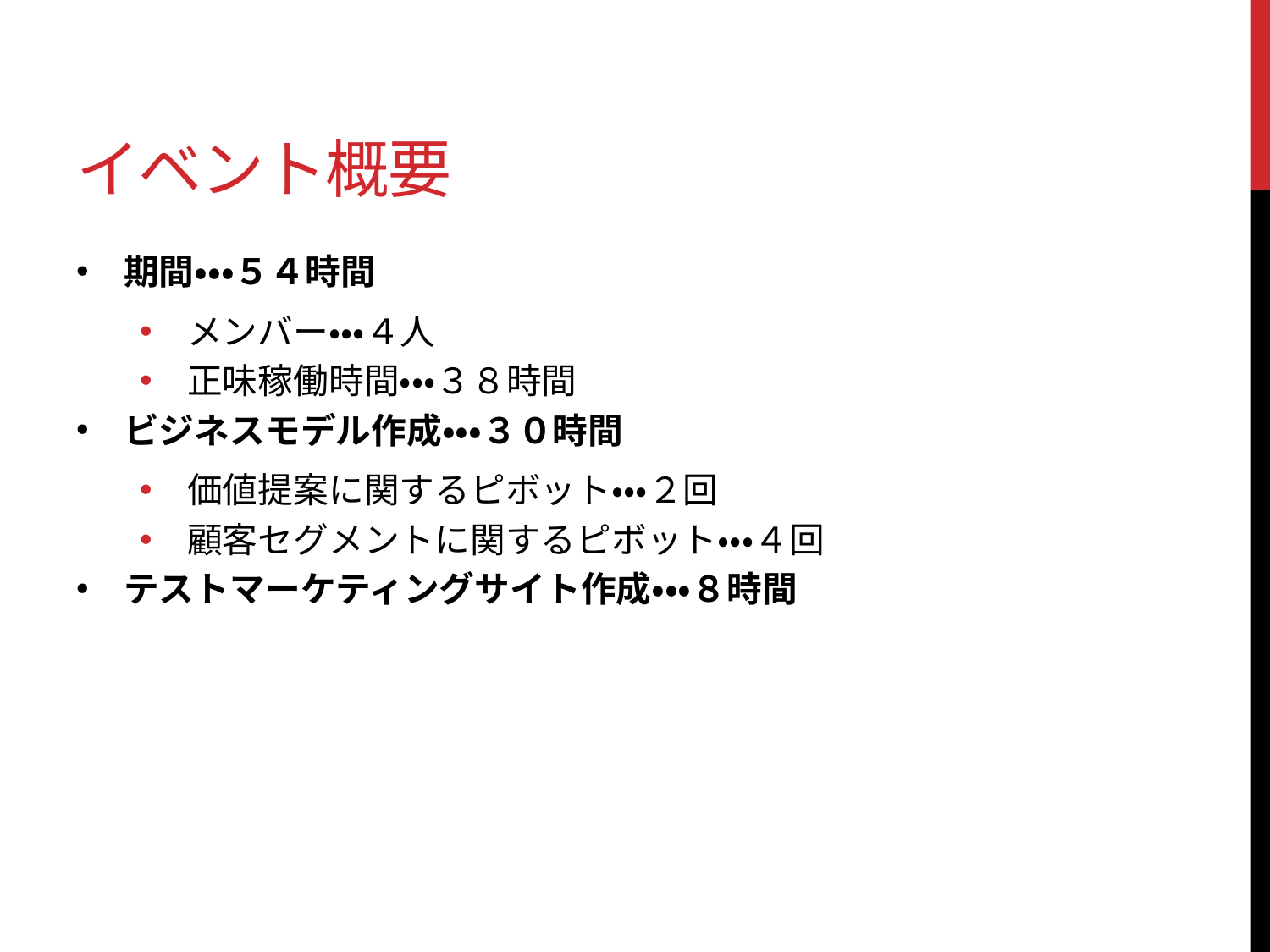

# イベント概要
期間・・・５４時間
メンバー・・・４人
正味稼働時間・・・３８時間
ビジネスモデル作成・・・３０時間
価値提案に関するピボット・・・２回
顧客セグメントに関するピボット・・・４回
テストマーケティングサイト作成・・・８時間